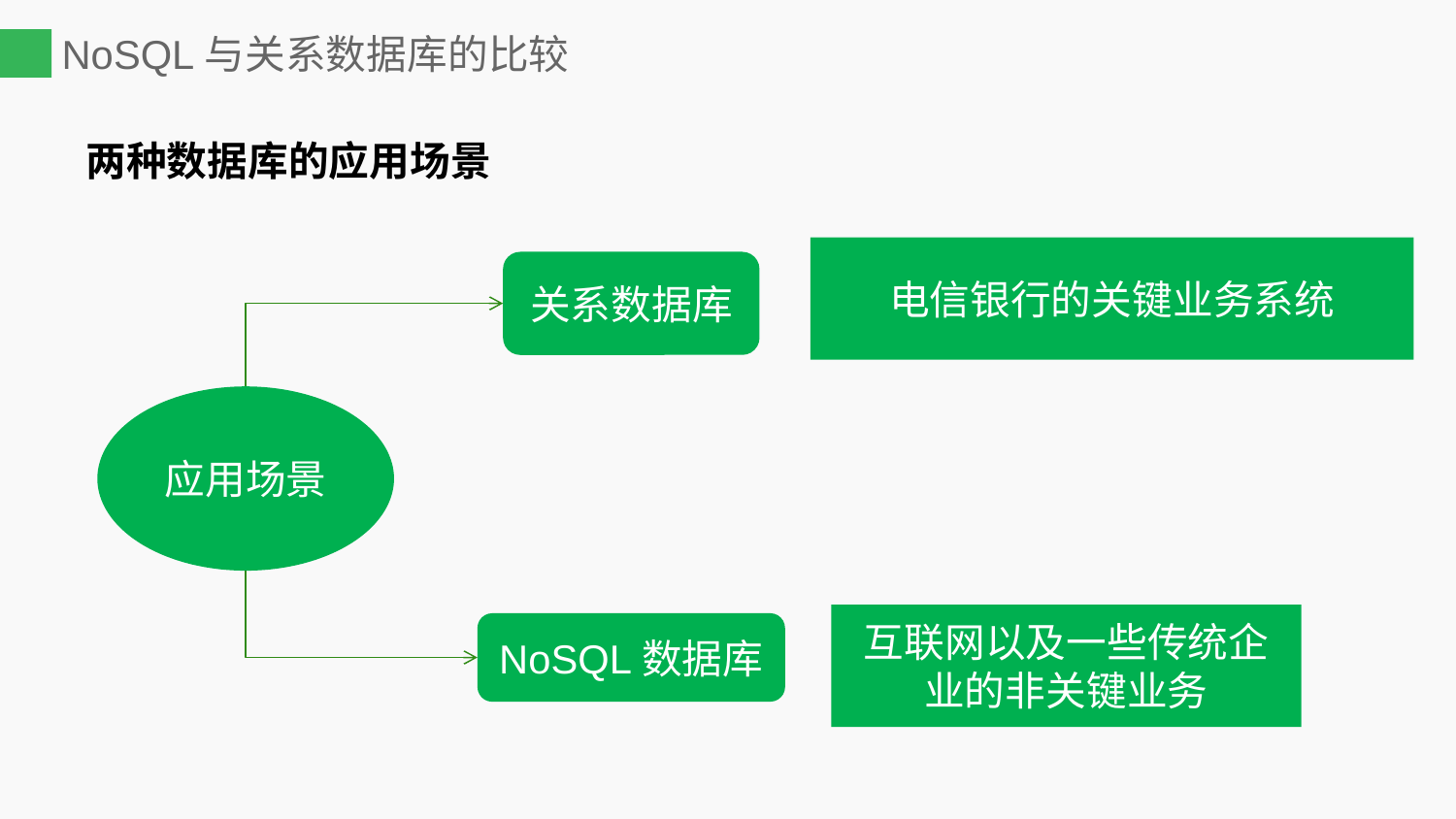

# NoSQL与关系数据库的比较
两种数据库的应用场景
电信银行的关键业务系统
关系数据库
应用场景
互联网以及一些传统企业的非关键业务
NoSQL数据库